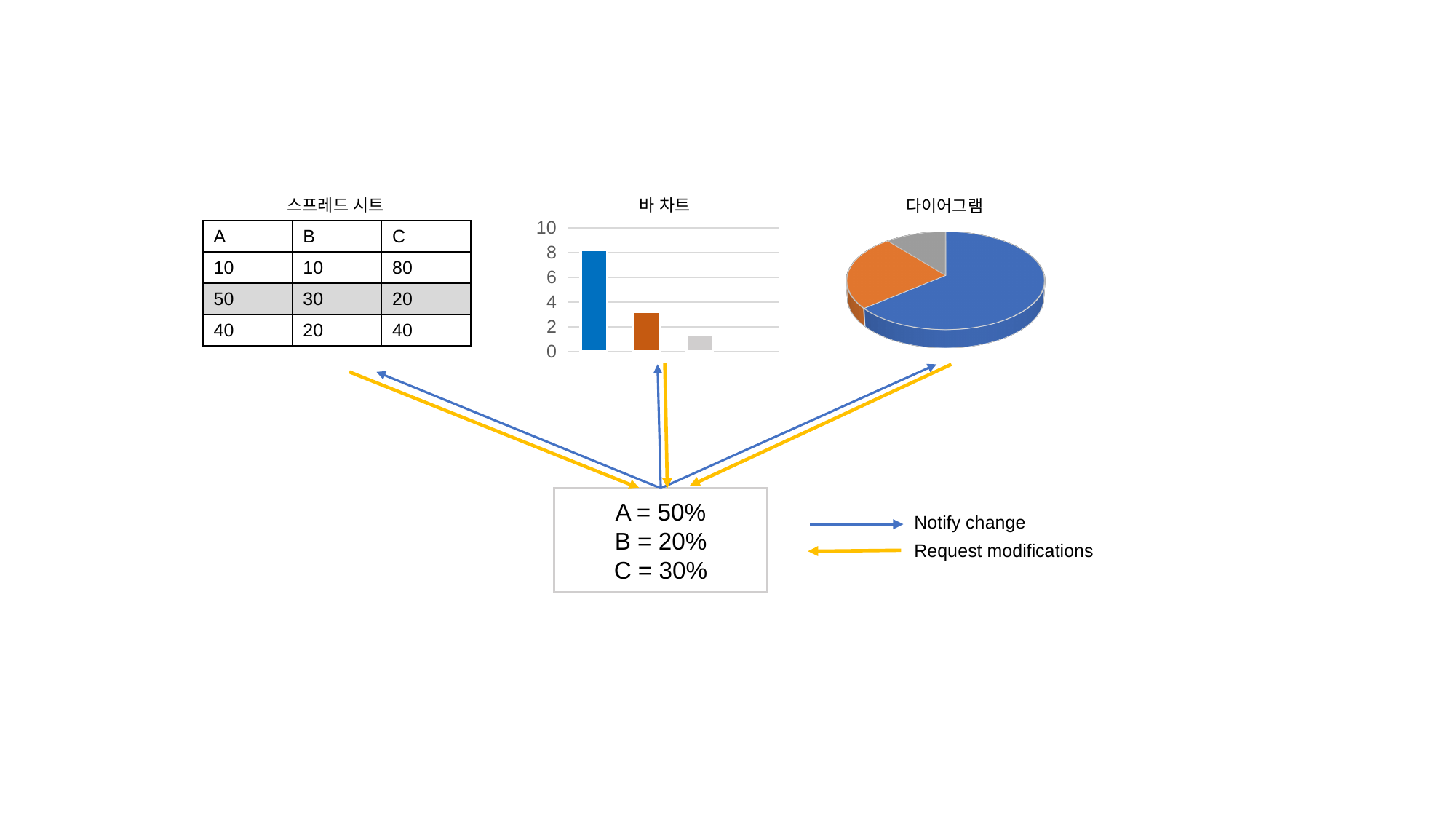

스프레드 시트
바 차트
다이어그램

### Chart

| Category | 판매 |
|---|---|
| 1분기 | 8.2 |
| 2분기 | 3.2 |
| 3분기 | 1.4 |

[unsupported chart]

| A | B | C |
| --- | --- | --- |
| 10 | 10 | 80 |
| 50 | 30 | 20 |
| 40 | 20 | 40 |
A = 50%
B = 20%
C = 30%
Notify change
Request modifications